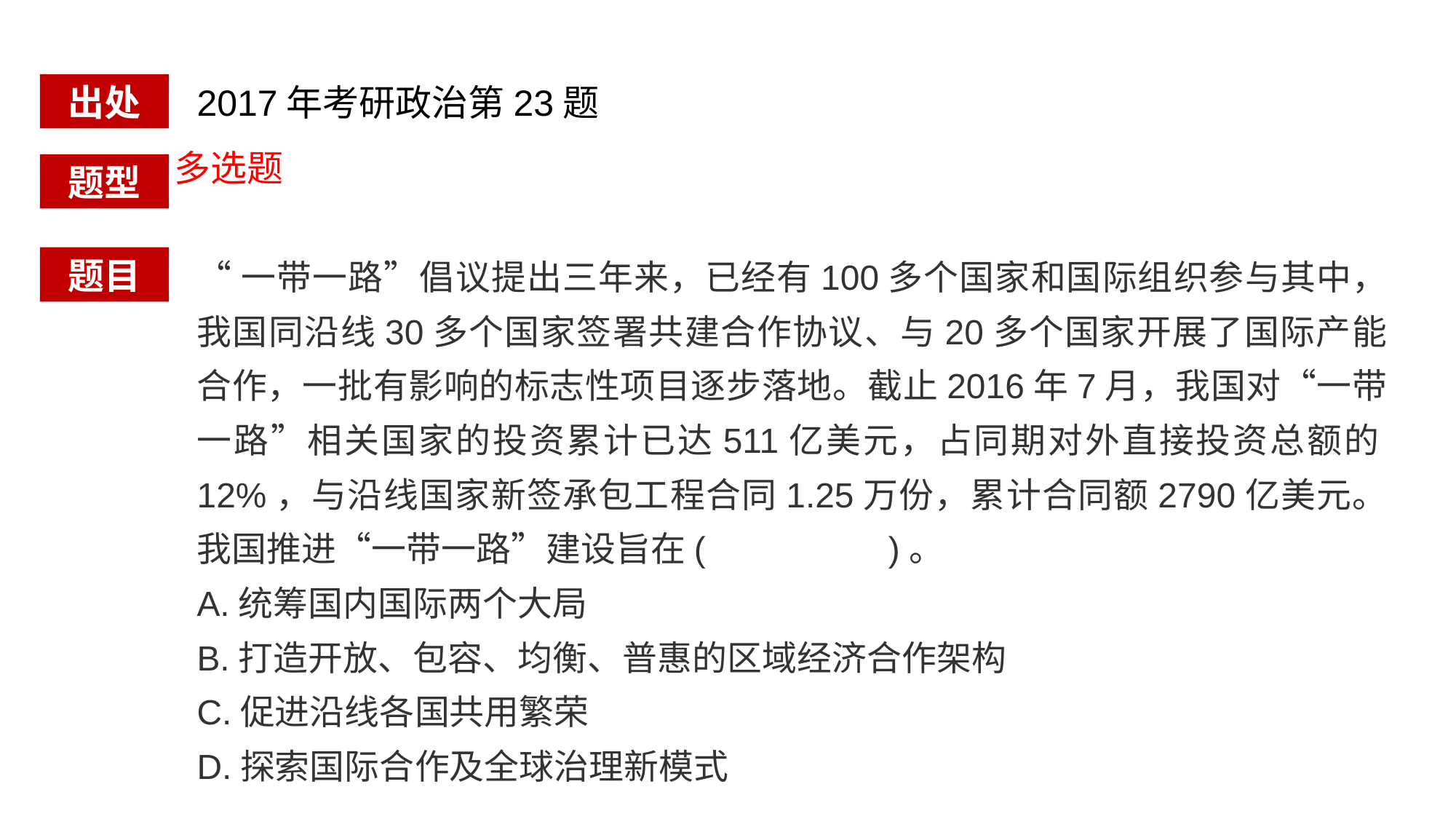

出处
2017年考研政治第23题
多选题
题型
“一带一路”倡议提出三年来，已经有100多个国家和国际组织参与其中，我国同沿线30多个国家签署共建合作协议、与20多个国家开展了国际产能合作，一批有影响的标志性项目逐步落地。截止2016年7月，我国对“一带一路”相关国家的投资累计已达511亿美元，占同期对外直接投资总额的12%，与沿线国家新签承包工程合同1.25万份，累计合同额2790亿美元。我国推进“一带一路”建设旨在(                   )。
A.统筹国内国际两个大局
B.打造开放、包容、均衡、普惠的区域经济合作架构
C.促进沿线各国共用繁荣
D.探索国际合作及全球治理新模式
题目